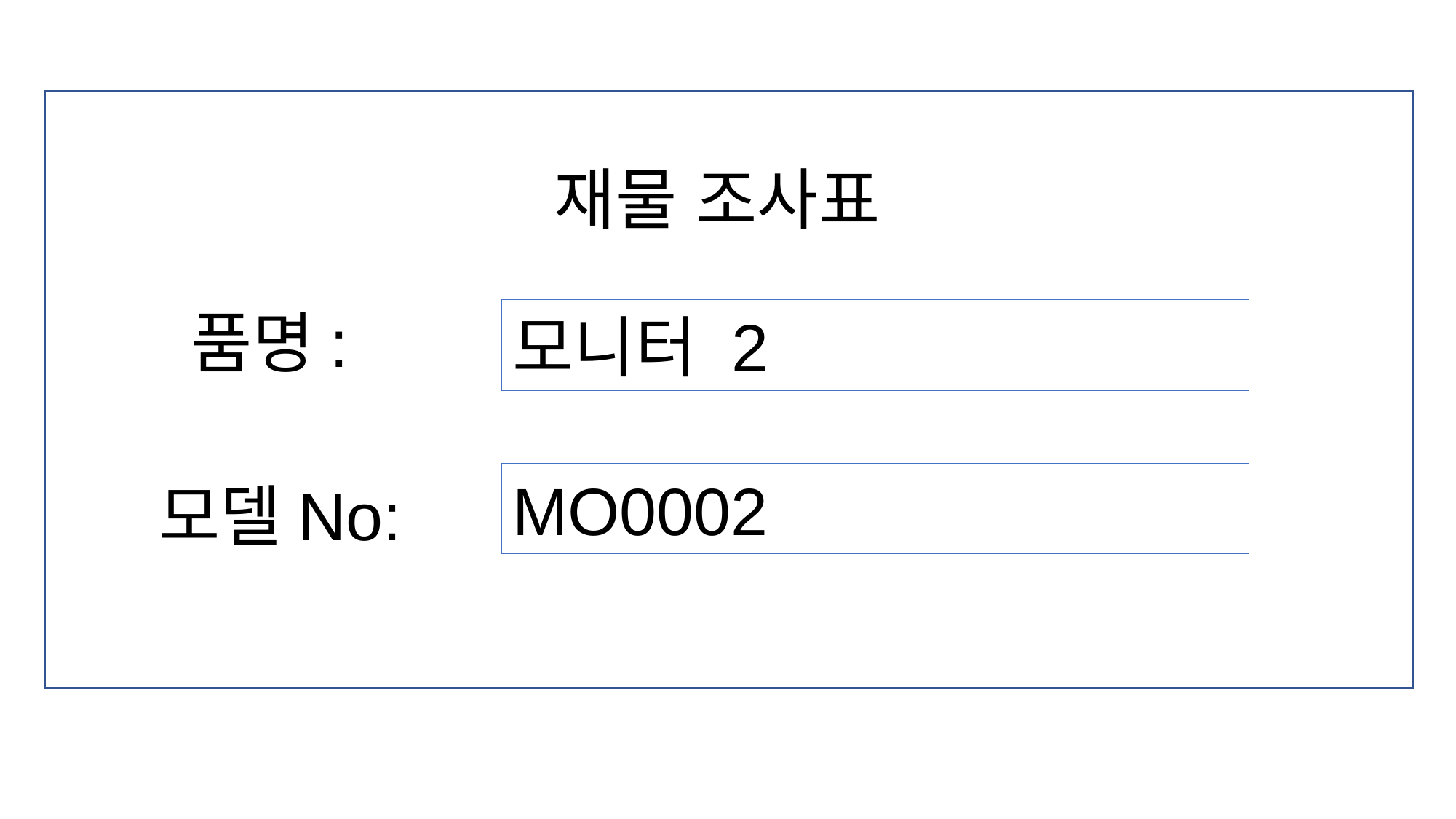

재물 조사표
품명:
모니터 2
MO0002
모델No: